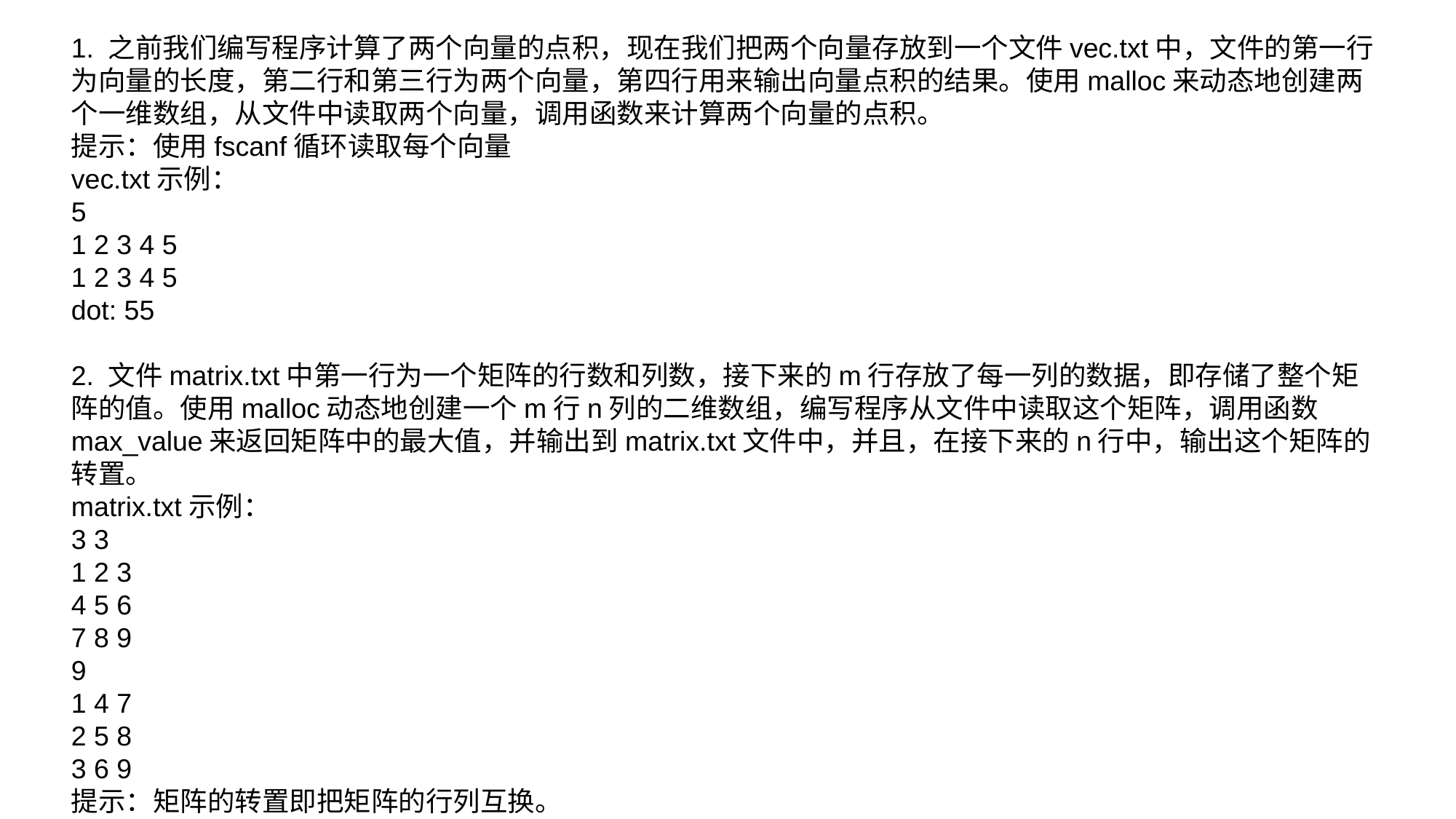

1. 之前我们编写程序计算了两个向量的点积，现在我们把两个向量存放到一个文件vec.txt中，文件的第一行为向量的长度，第二行和第三行为两个向量，第四行用来输出向量点积的结果。使用malloc来动态地创建两个一维数组，从文件中读取两个向量，调用函数来计算两个向量的点积。
提示：使用fscanf循环读取每个向量
vec.txt示例：
5
1 2 3 4 5
1 2 3 4 5
dot: 55

2. 文件matrix.txt中第一行为一个矩阵的行数和列数，接下来的m行存放了每一列的数据，即存储了整个矩阵的值。使用malloc动态地创建一个m行n列的二维数组，编写程序从文件中读取这个矩阵，调用函数max_value来返回矩阵中的最大值，并输出到matrix.txt文件中，并且，在接下来的n行中，输出这个矩阵的转置。
matrix.txt示例：
3 3
1 2 3
4 5 6
7 8 9
9
1 4 7
2 5 8
3 6 9
提示：矩阵的转置即把矩阵的行列互换。